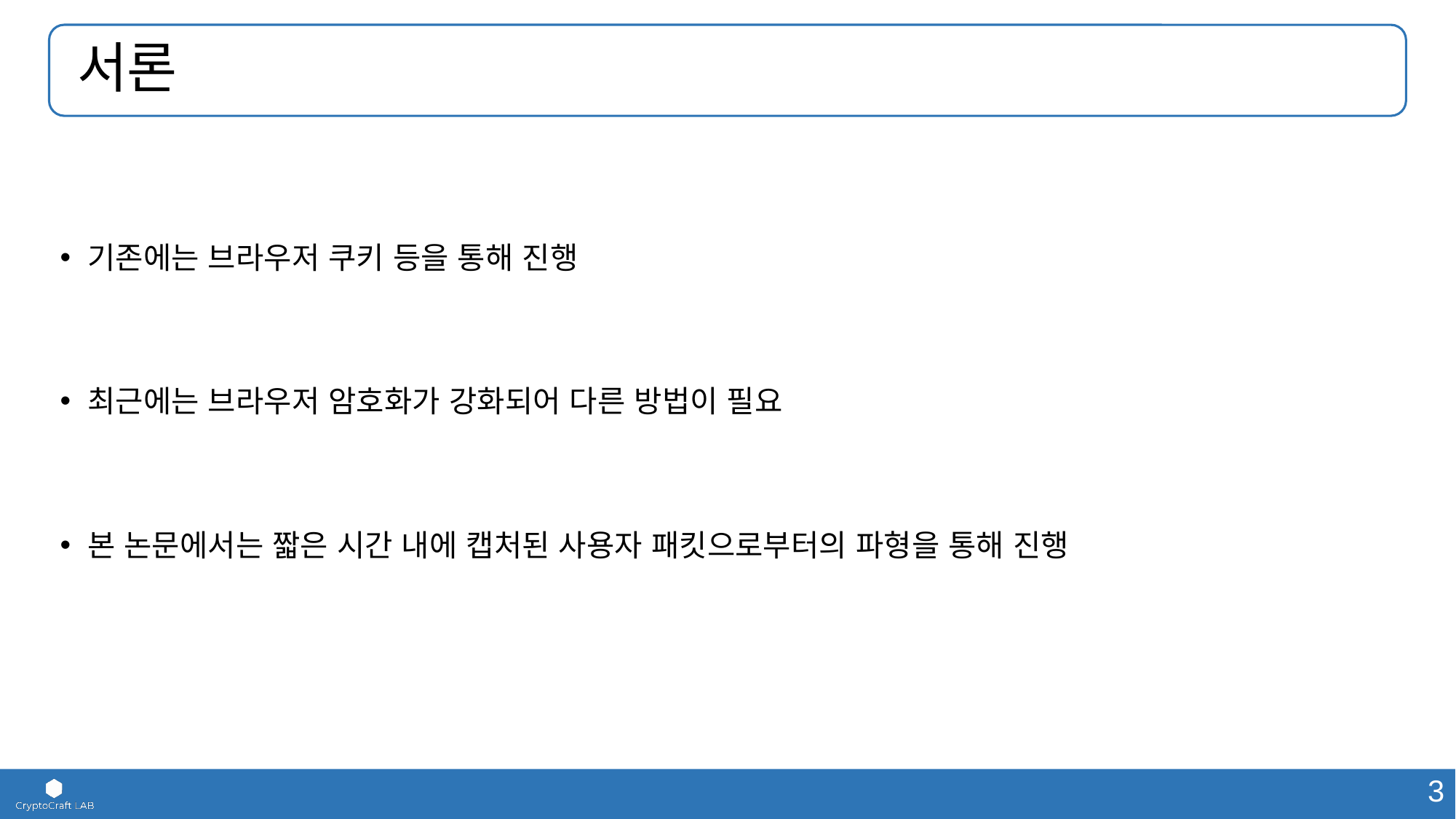

# 서론

기존에는 브라우저 쿠키 등을 통해 진행

최근에는 브라우저 암호화가 강화되어 다른 방법이 필요

본 논문에서는 짧은 시간 내에 캡처된 사용자 패킷으로부터의 파형을 통해 진행